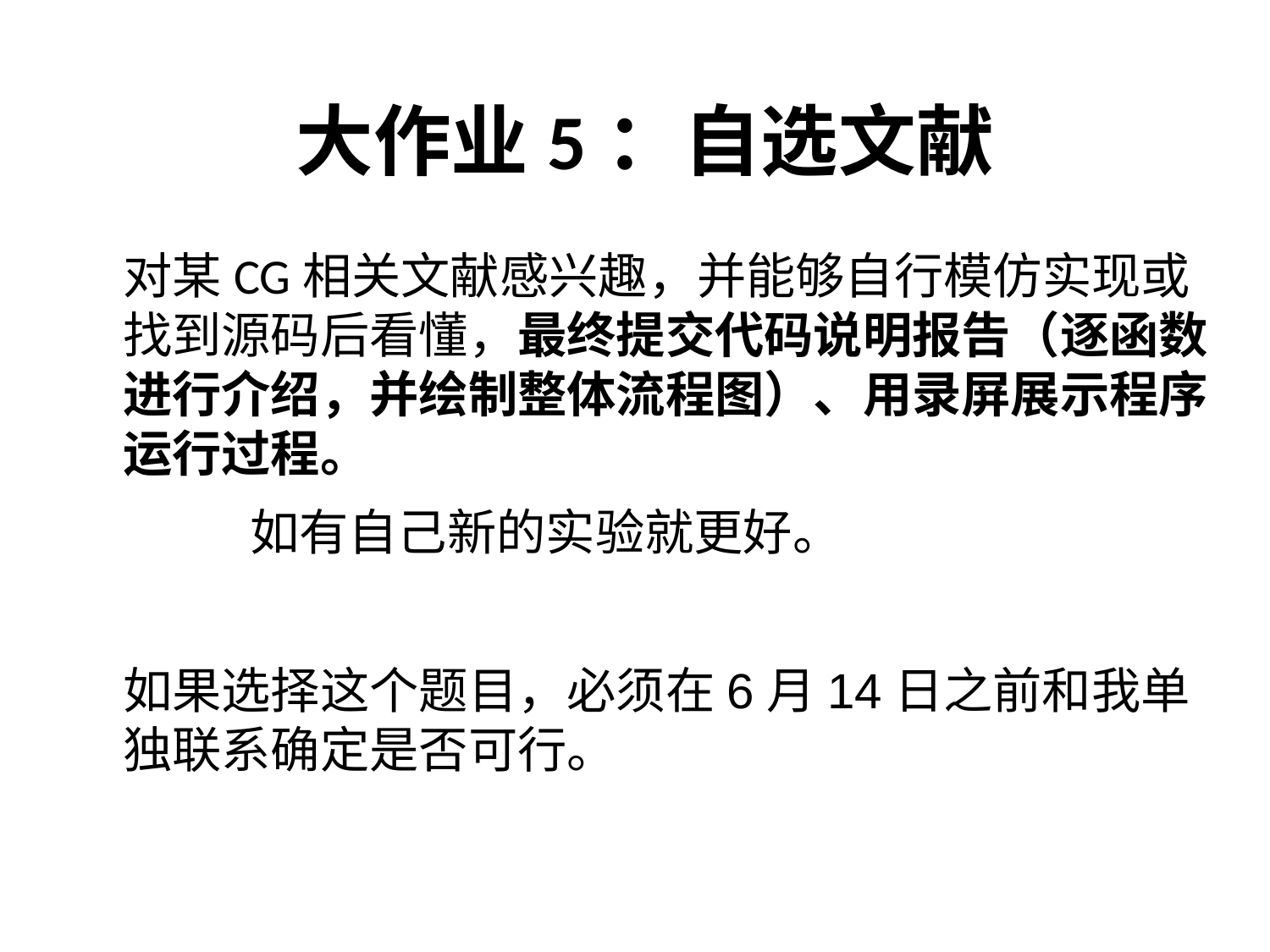

# 大作业5：自选文献
对某CG相关文献感兴趣，并能够自行模仿实现或找到源码后看懂，最终提交代码说明报告（逐函数进行介绍，并绘制整体流程图）、用录屏展示程序运行过程。
	如有自己新的实验就更好。

如果选择这个题目，必须在6月14日之前和我单独联系确定是否可行。